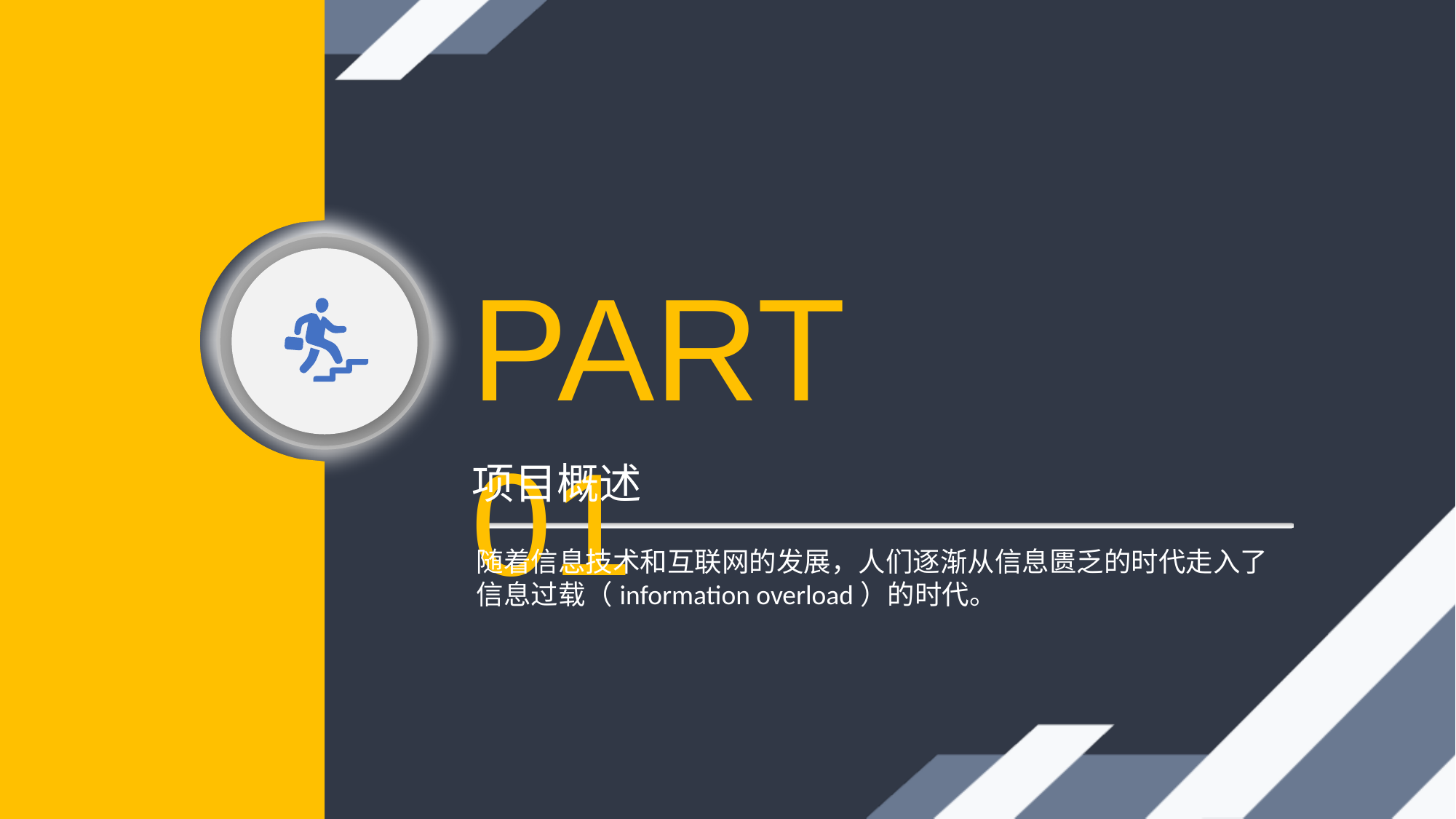

PART 01

项目概述

随着信息技术和互联网的发展，人们逐渐从信息匮乏的时代走入了信息过载（information overload）的时代。